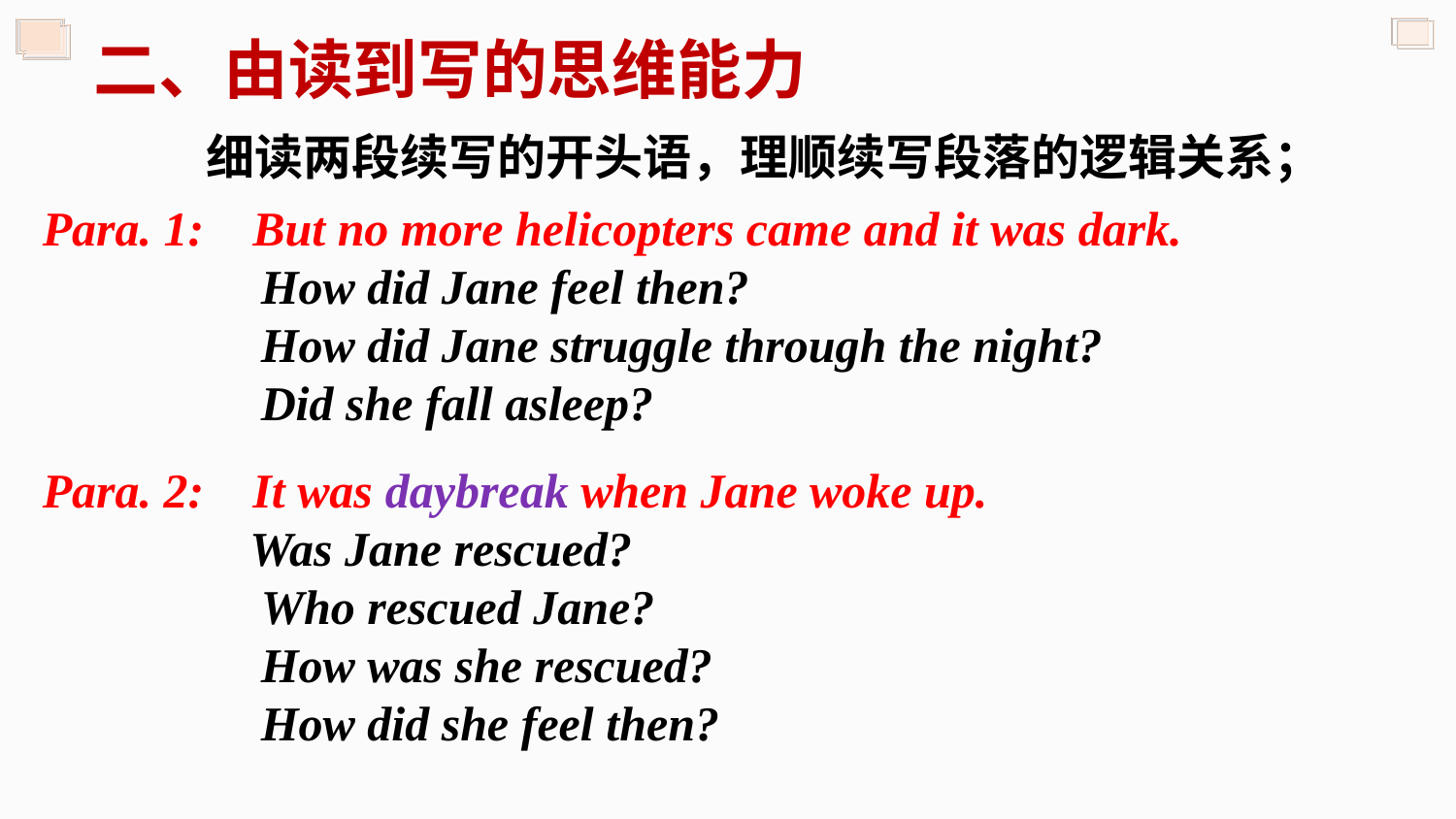

二、由读到写的思维能力
细读两段续写的开头语，理顺续写段落的逻辑关系；

Para. 1:    But no more helicopters came and it was dark.
                  How did Jane feel then?
                  How did Jane struggle through the night?
                  Did she fall asleep?
Para. 2:    It was daybreak when Jane woke up.
                   Was Jane rescued?
                  Who rescued Jane?
                  How was she rescued?
                  How did she feel then?